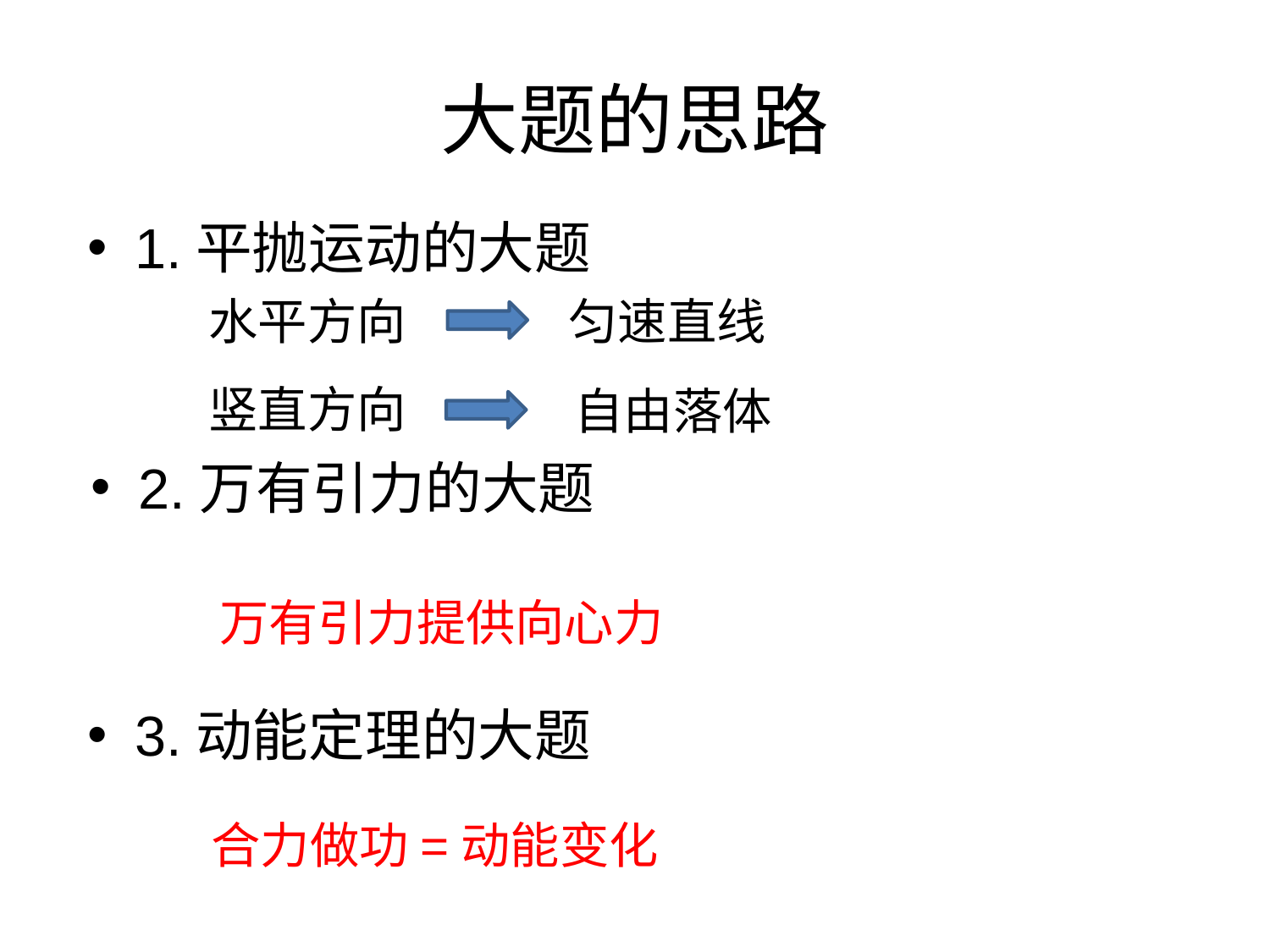

# 大题的思路
1.平抛运动的大题
水平方向
匀速直线

竖直方向
自由落体

2.万有引力的大题
万有引力提供向心力
3.动能定理的大题
合力做功=动能变化